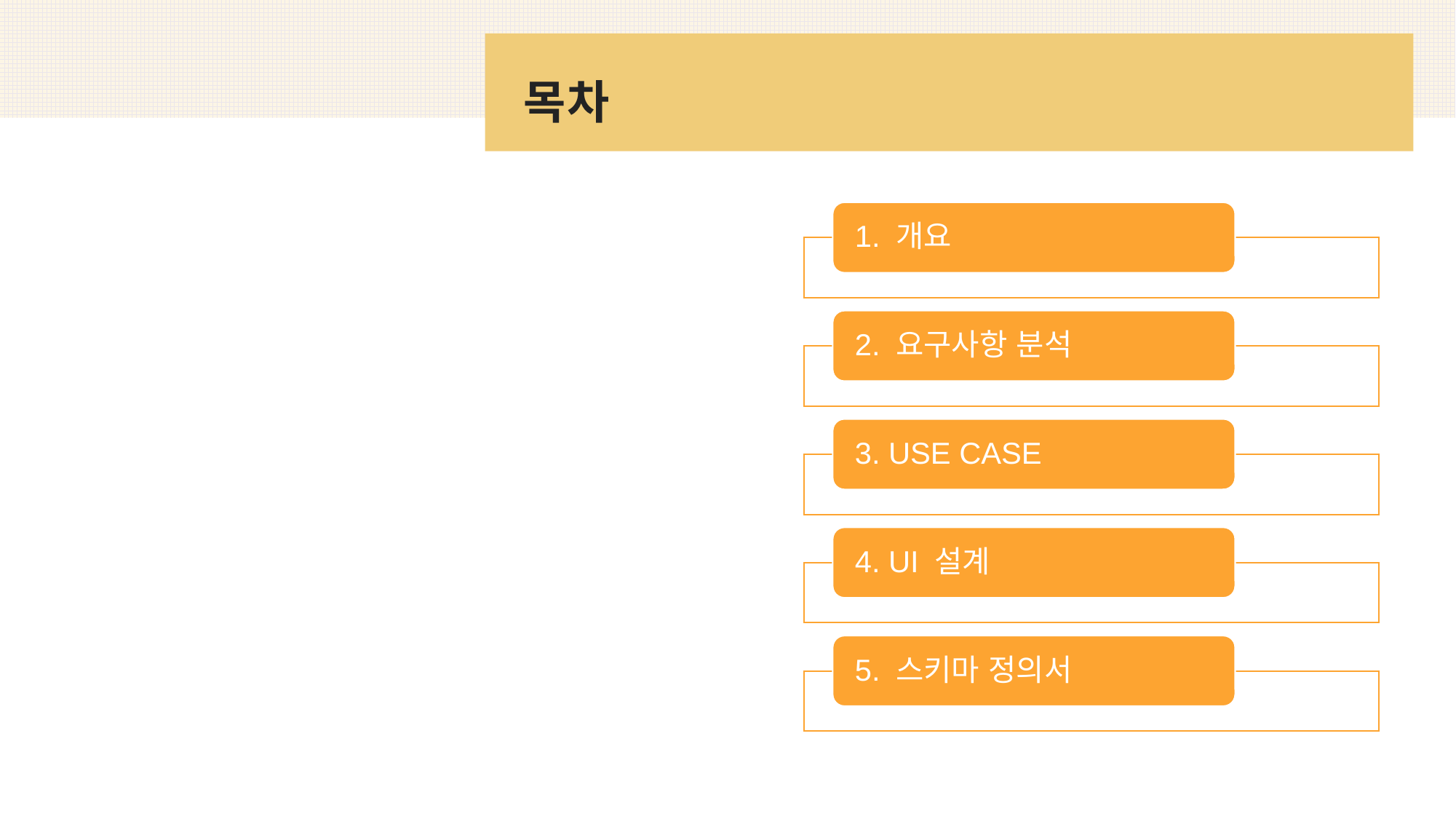

# 목차
1. 개요
2. 요구사항 분석
3. USE CASE
4. UI 설계
5. 스키마 정의서